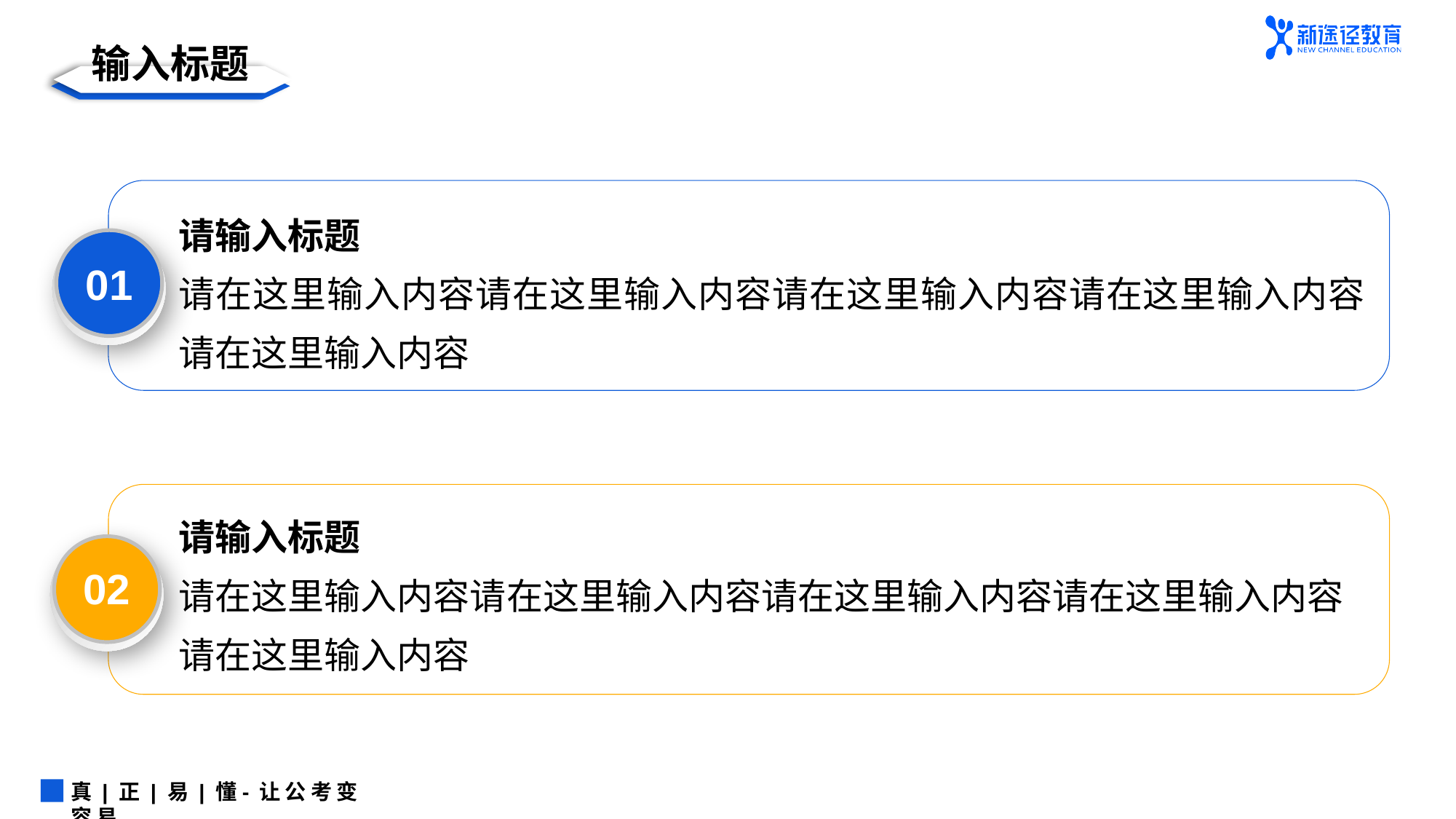

输入标题

请输入标题
请在这里输入内容请在这里输入内容请在这里输入内容请在这里输入内容请在这里输入内容

01

请输入标题
请在这里输入内容请在这里输入内容请在这里输入内容请在这里输入内容请在这里输入内容

02